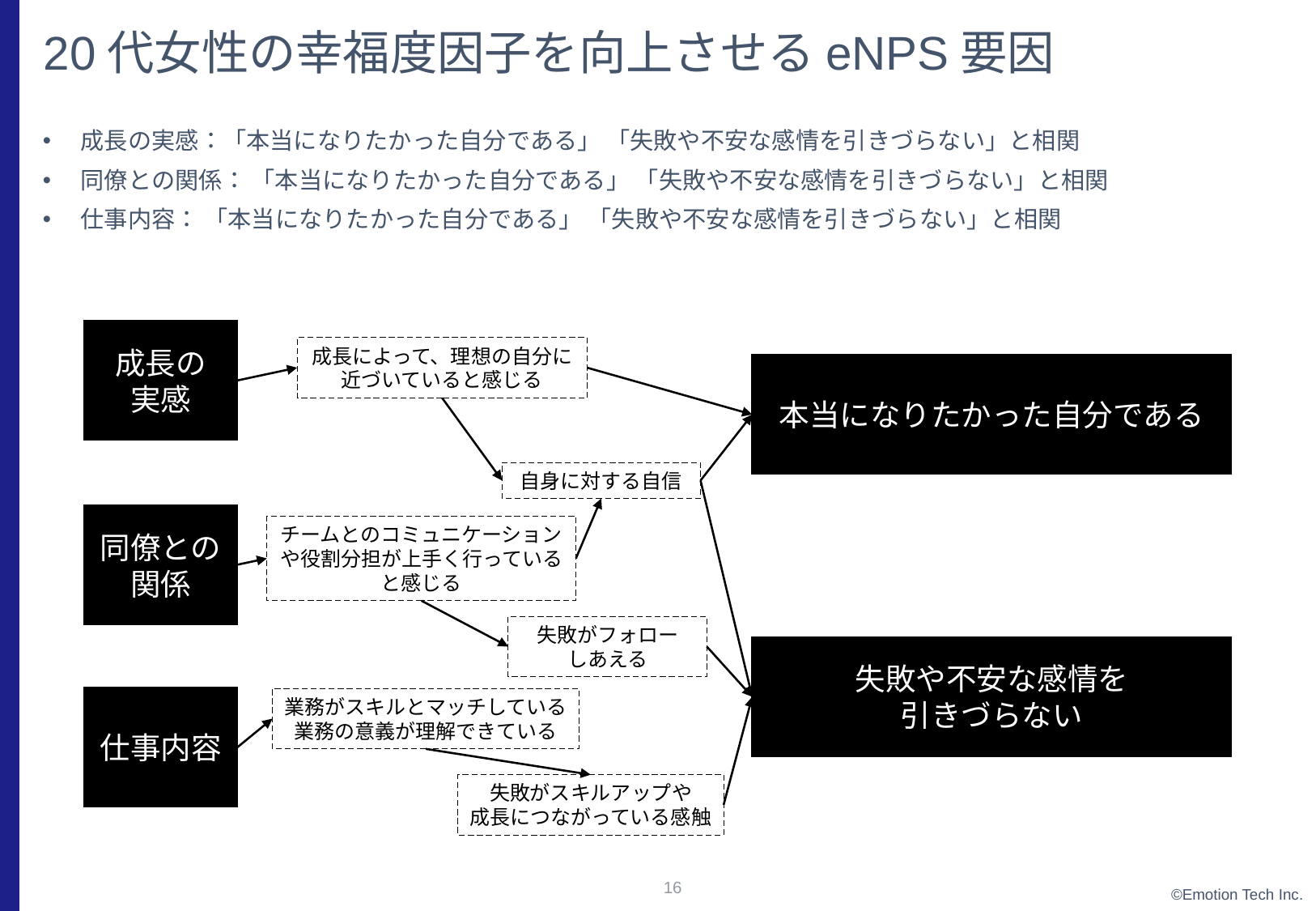

# 20代女性の幸福度因子を向上させるeNPS要因
成長の実感：「本当になりたかった自分である」 「失敗や不安な感情を引きづらない」と相関
同僚との関係： 「本当になりたかった自分である」 「失敗や不安な感情を引きづらない」と相関
仕事内容： 「本当になりたかった自分である」 「失敗や不安な感情を引きづらない」と相関
成長の
実感
成長によって、理想の自分に
近づいていると感じる
本当になりたかった自分である
自身に対する自信
同僚との関係
チームとのコミュニケーションや役割分担が上手く行っていると感じる
失敗がフォロー
しあえる
失敗や不安な感情を
引きづらない
仕事内容
業務がスキルとマッチしている
業務の意義が理解できている
失敗がスキルアップや
成長につながっている感触
16